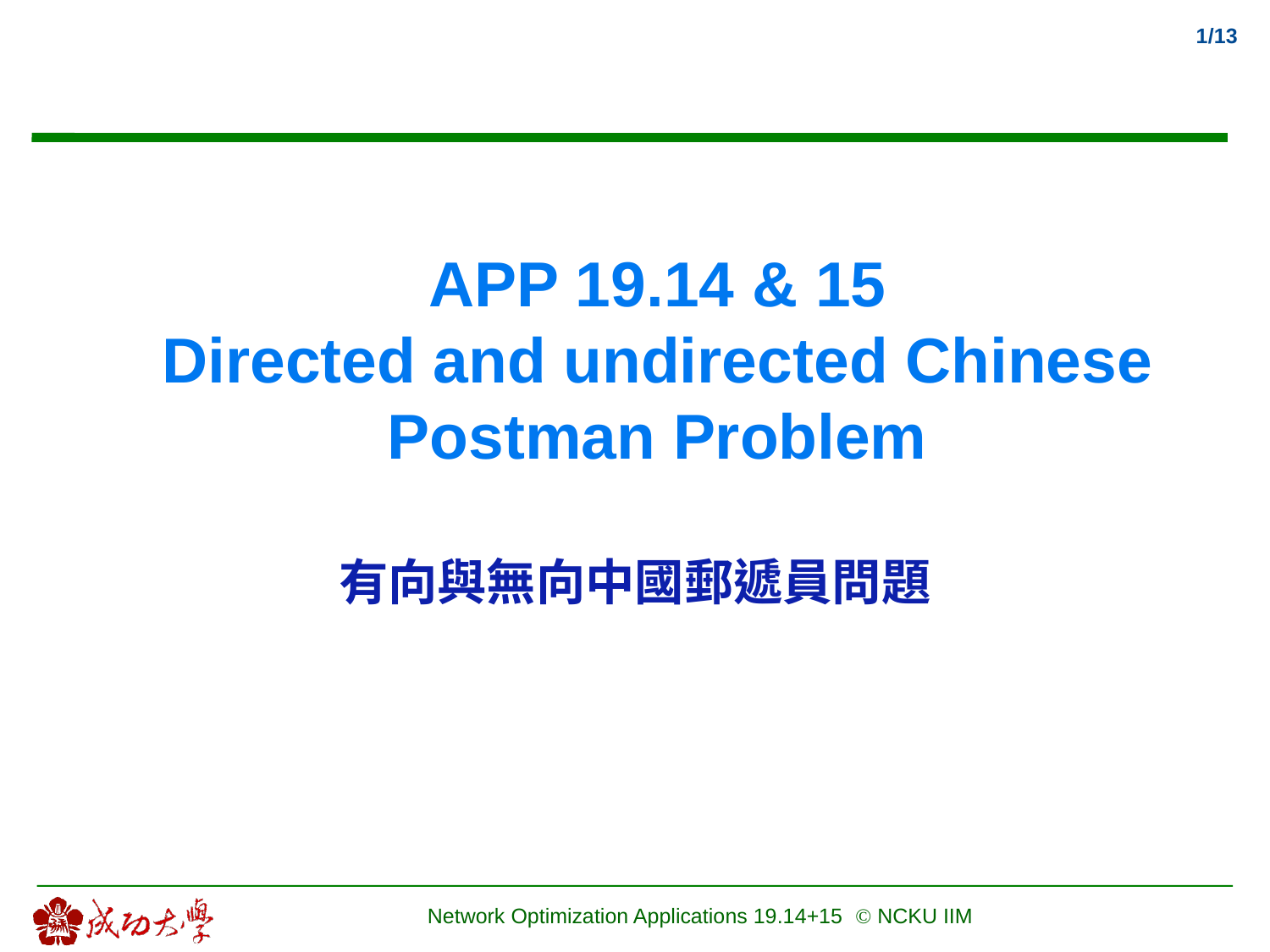

# APP 19.14 & 15 Directed and undirected Chinese Postman Problem
有向與無向中國郵遞員問題
Network Optimization Applications 19.14+15  © NCKU IIM